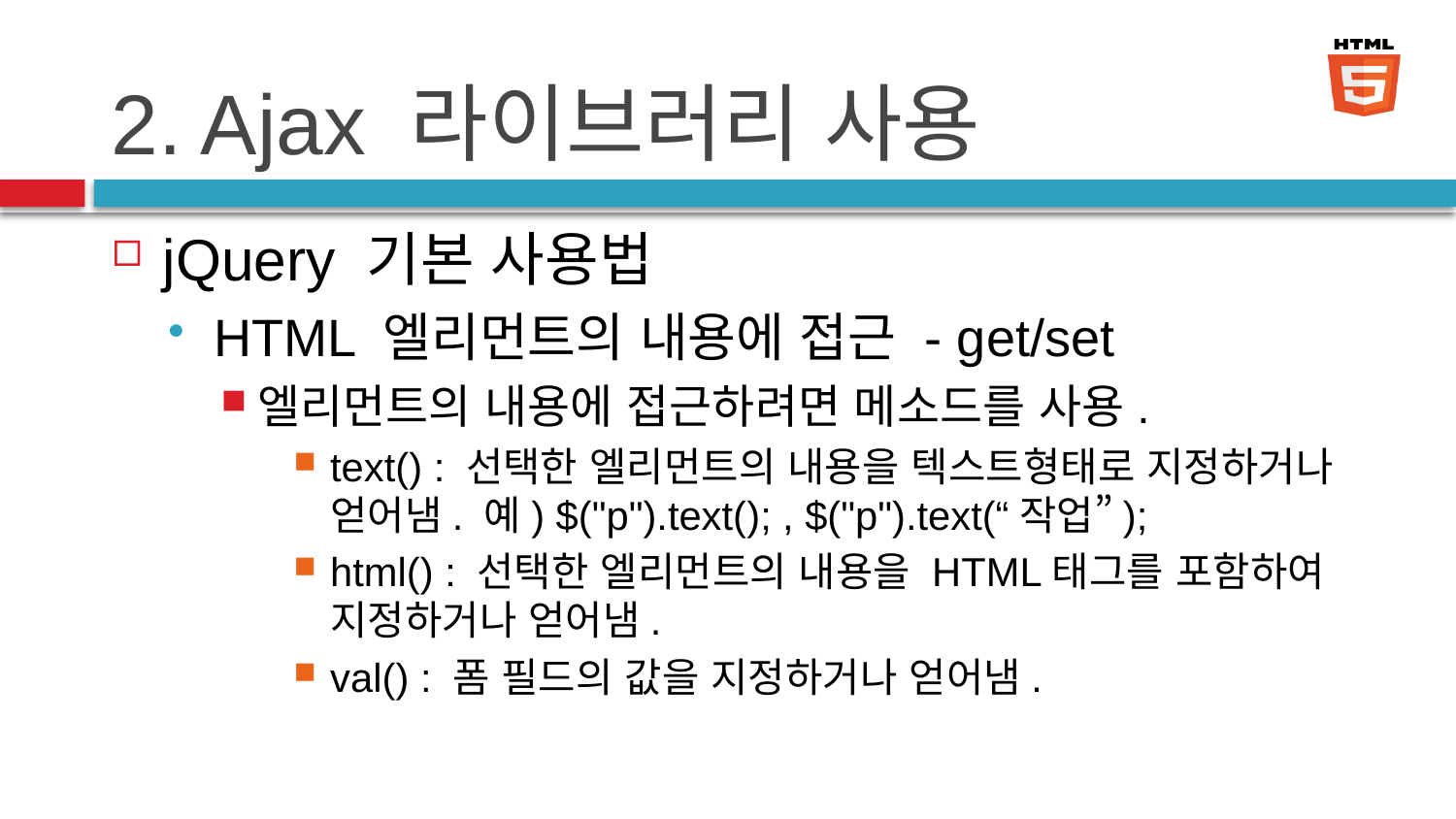

# 2. Ajax 라이브러리 사용
jQuery 기본 사용법
HTML 엘리먼트의 내용에 접근 - get/set
엘리먼트의 내용에 접근하려면 메소드를 사용.
text() : 선택한 엘리먼트의 내용을 텍스트형태로 지정하거나 얻어냄. 예) $("p").text(); , $("p").text(“작업”);
html() : 선택한 엘리먼트의 내용을 HTML태그를 포함하여 지정하거나 얻어냄.
val() : 폼 필드의 값을 지정하거나 얻어냄.